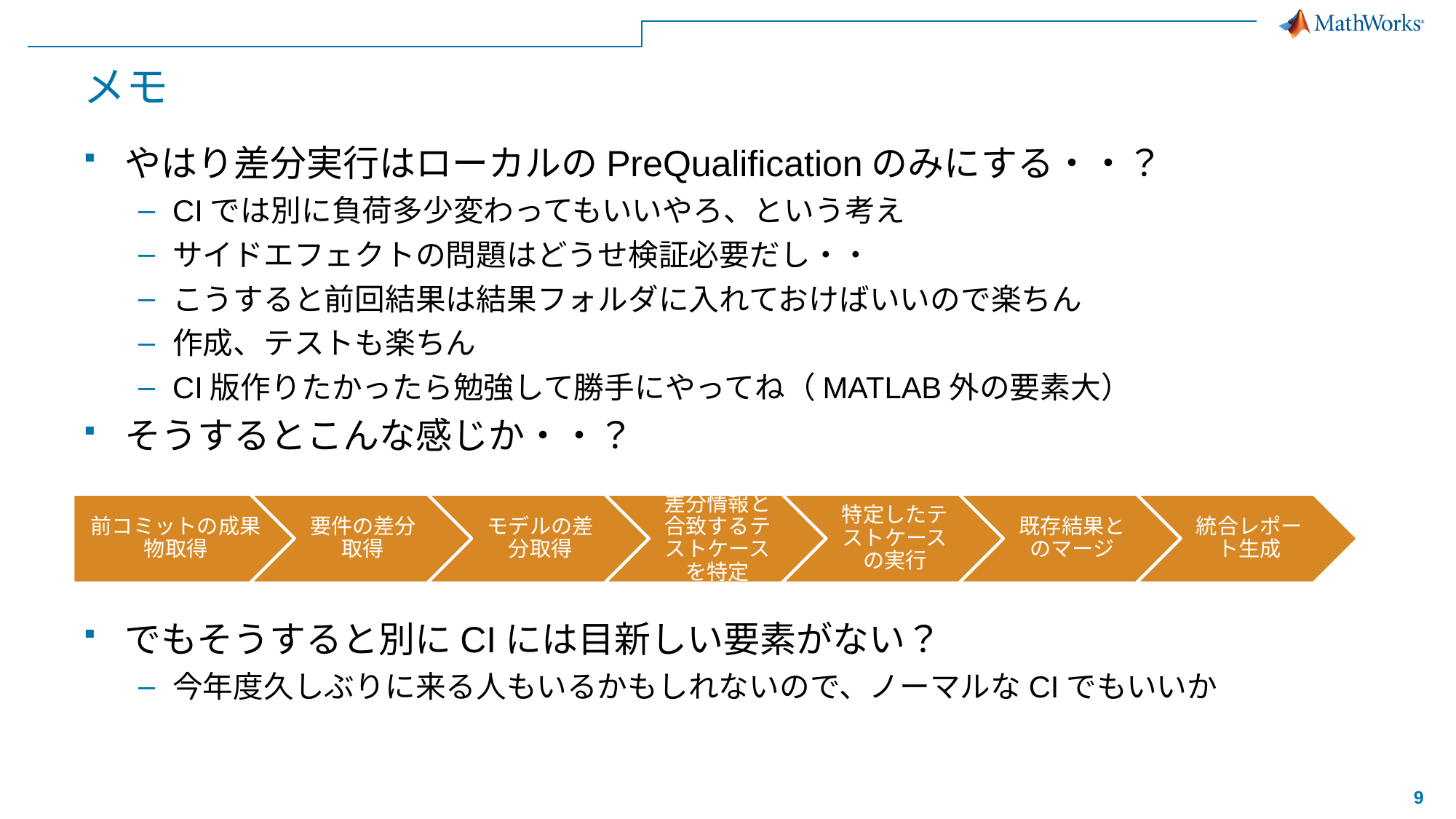

# メモ
やはり差分実行はローカルのPreQualificationのみにする・・？
CIでは別に負荷多少変わってもいいやろ、という考え
サイドエフェクトの問題はどうせ検証必要だし・・
こうすると前回結果は結果フォルダに入れておけばいいので楽ちん
作成、テストも楽ちん
CI版作りたかったら勉強して勝手にやってね（MATLAB外の要素大）
そうするとこんな感じか・・？

でもそうすると別にCIには目新しい要素がない？
今年度久しぶりに来る人もいるかもしれないので、ノーマルなCIでもいいか

前コミットの成果物取得
要件の差分取得
モデルの差分取得
差分情報と合致するテストケースを特定
特定したテストケースの実行
既存結果とのマージ
統合レポート生成